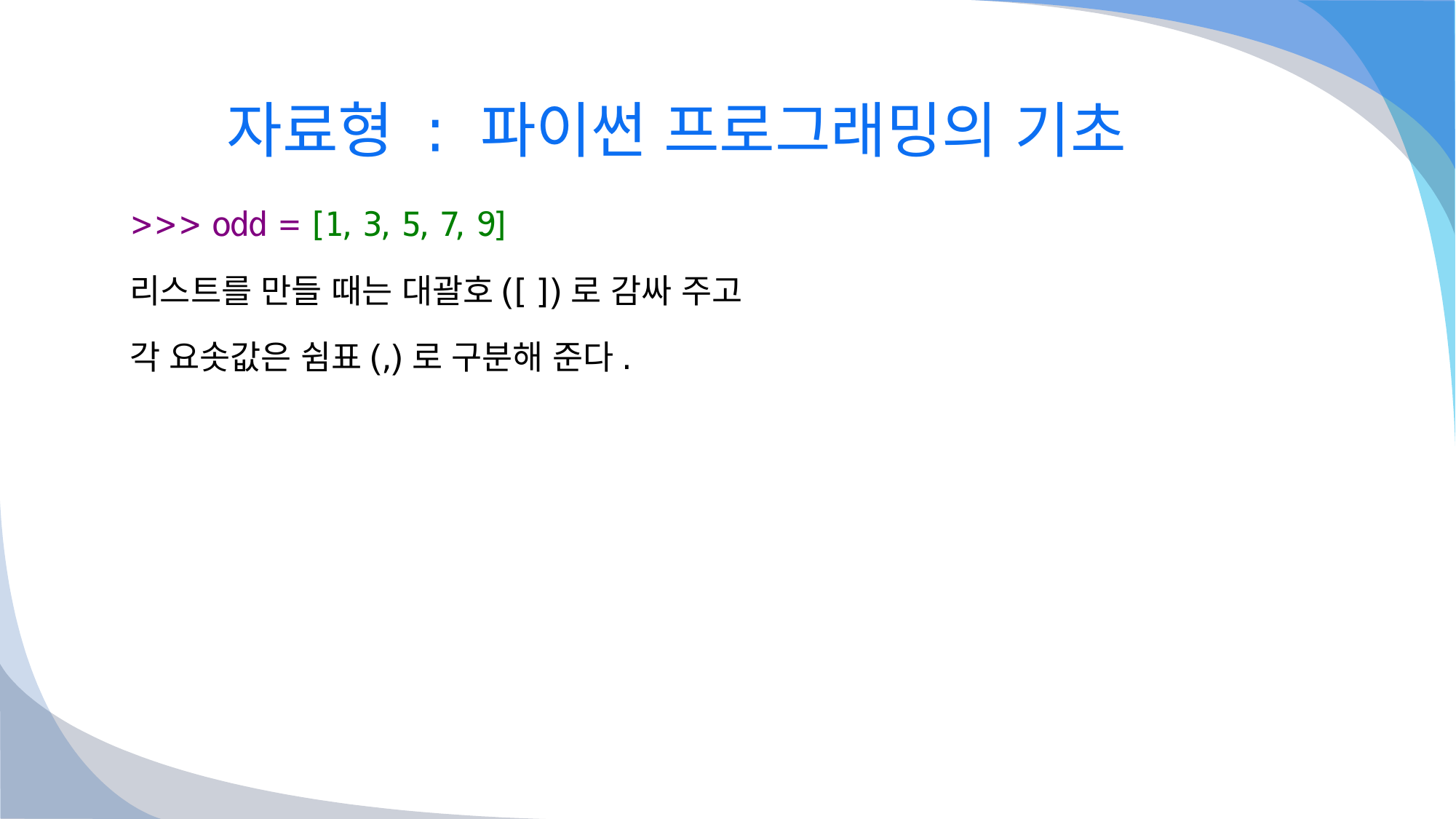

# 자료형 : 파이썬 프로그래밍의 기초
>>> odd = [1, 3, 5, 7, 9]
리스트를 만들 때는 대괄호([ ])로 감싸 주고
각 요솟값은 쉼표(,)로 구분해 준다.